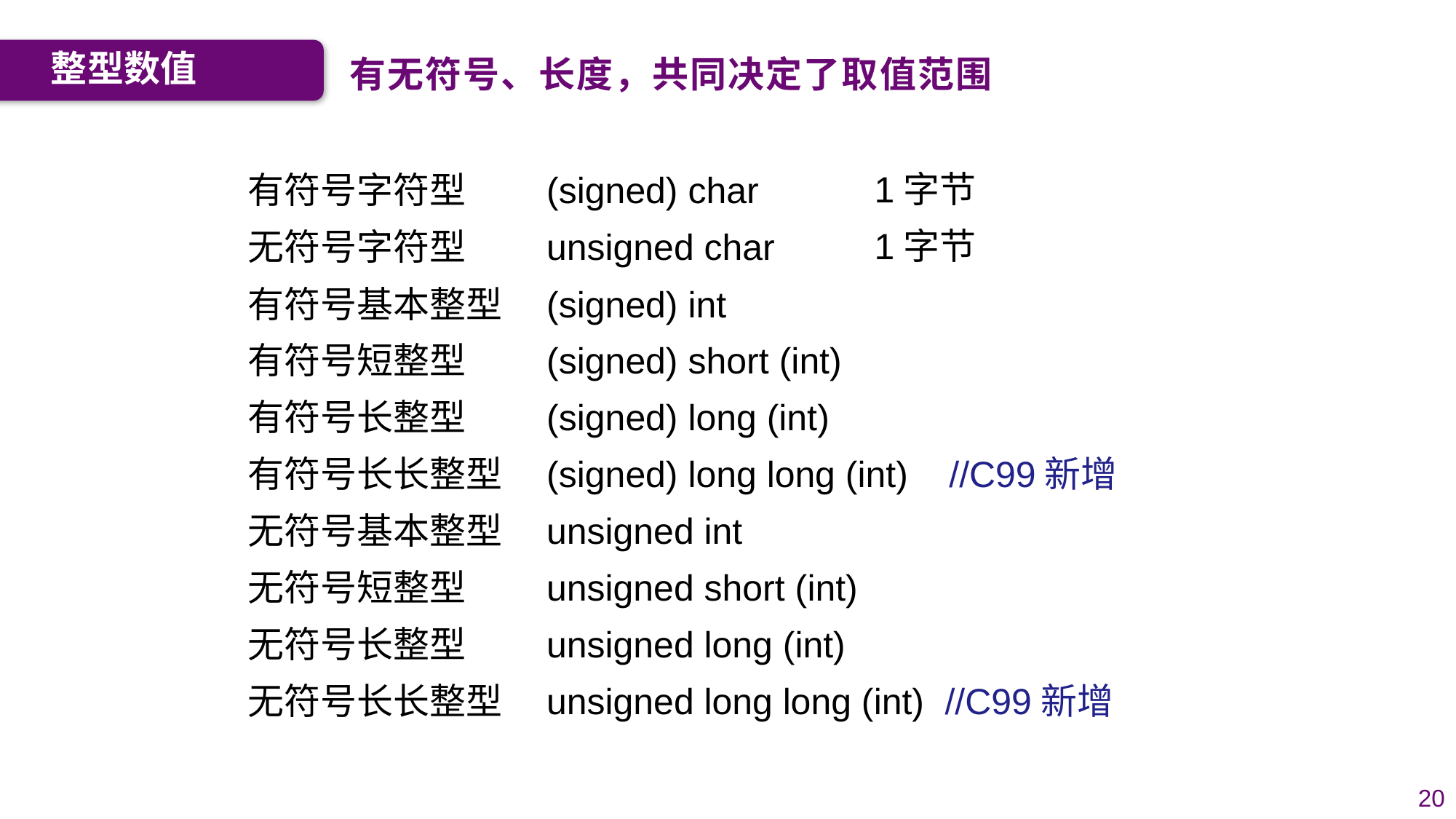

整型数值
有无符号、长度，共同决定了取值范围
有符号字符型
无符号字符型
有符号基本整型
有符号短整型
有符号长整型
有符号长长整型
无符号基本整型
无符号短整型
无符号长整型
无符号长长整型
(signed) char
unsigned char
(signed) int
(signed) short (int)
(signed) long (int)
(signed) long long (int)    //C99新增
unsigned int
unsigned short (int)
unsigned long (int)
unsigned long long (int)  //C99新增
1字节
1字节

20